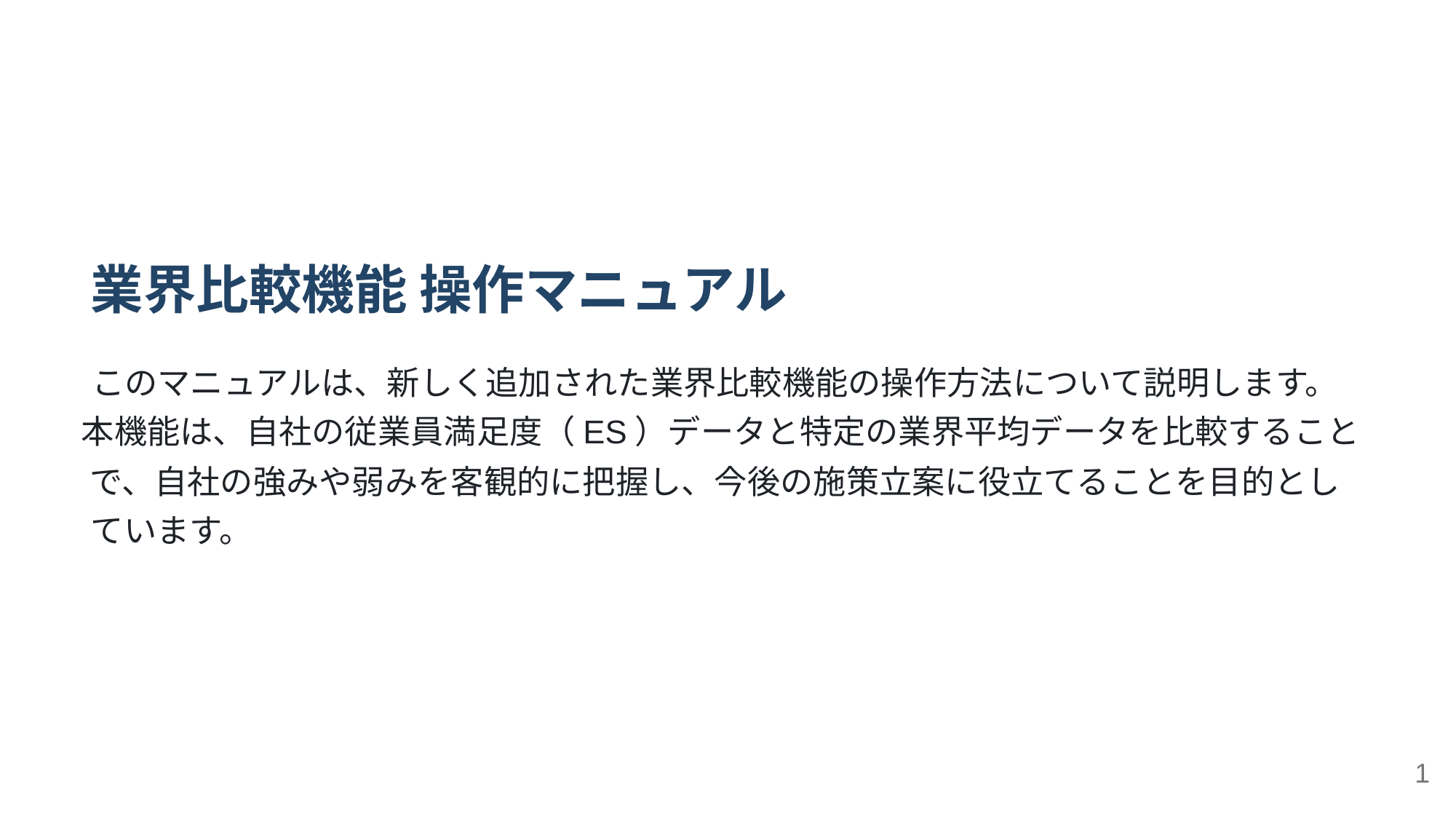

業界⽐較機能 操作マニュアル
このマニュアルは、新しく追加された業界⽐較機能の操作⽅法について説明します。
本機能は、⾃社の従業員満⾜度（ES）データと特定の業界平均データを⽐較すること
で、⾃社の強みや弱みを客観的に把握し、今後の施策⽴案に役⽴てることを⽬的とし
ています。
1